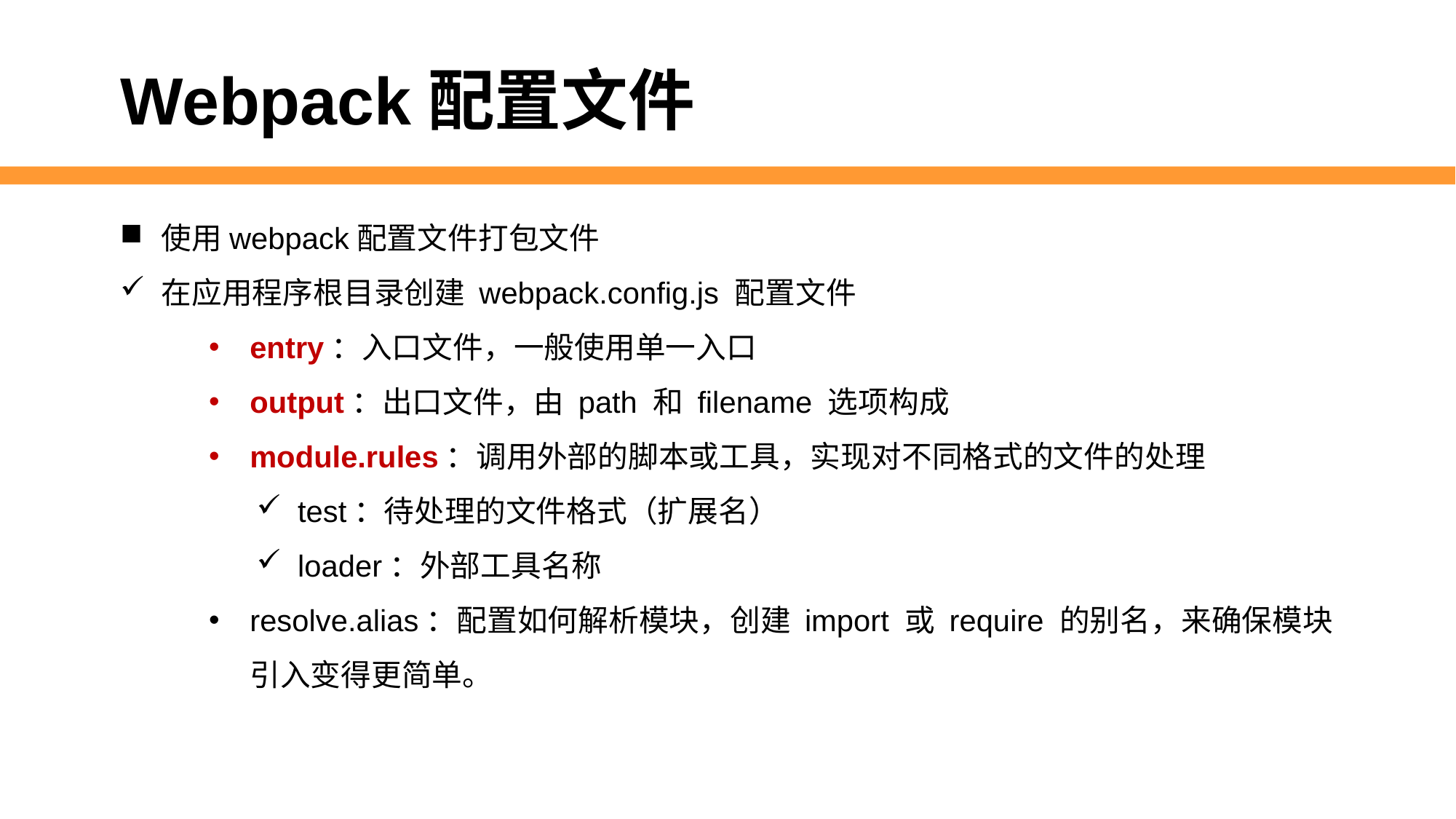

Webpack配置文件
使用webpack配置文件打包文件
在应用程序根目录创建 webpack.config.js 配置文件
entry：入口文件，一般使用单一入口
output：出口文件，由 path 和 filename 选项构成
module.rules：调用外部的脚本或工具，实现对不同格式的文件的处理
test：待处理的文件格式（扩展名）
loader：外部工具名称
resolve.alias：配置如何解析模块，创建 import 或 require 的别名，来确保模块引入变得更简单。